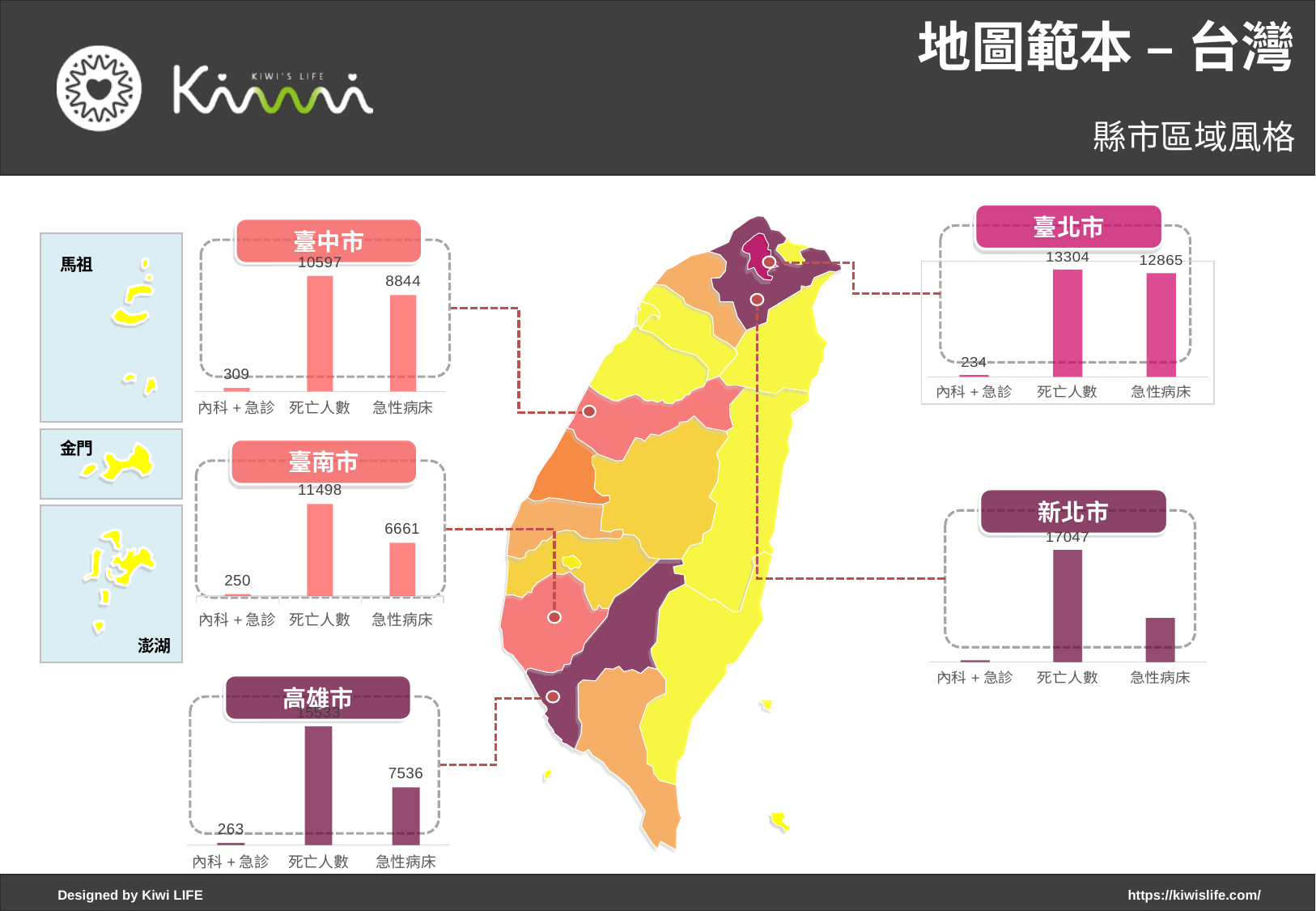

# 地圖範本 – 台灣
縣市區域風格
臺北市

臺中市

馬祖

### Chart

| Category | 臺 北 市 |
|---|---|
| 內科+急診 | 234.0 |
| 死亡人數 | 13304.0 |
| 急性病床 | 12865.0 |

### Chart

| Category | 臺 中 市 |
|---|---|
| 內科+急診 | 309.0 |
| 死亡人數 | 10597.0 |
| 急性病床 | 8844.0 |

新北市

金門
臺南市

### Chart

| Category | 臺 南 市 |
|---|---|
| 內科+急診 | 250.0 |
| 死亡人數 | 11498.0 |
| 急性病床 | 6661.0 |

### Chart

| Category | 新 北 市 |
|---|---|
| 內科+急診 | 255.0 |
| 死亡人數 | 17047.0 |
| 急性病床 | 6701.0 |

澎湖

高雄市

### Chart

| Category | 高 雄 市 |
|---|---|
| 內科+急診 | 263.0 |
| 死亡人數 | 15533.0 |
| 急性病床 | 7536.0 |